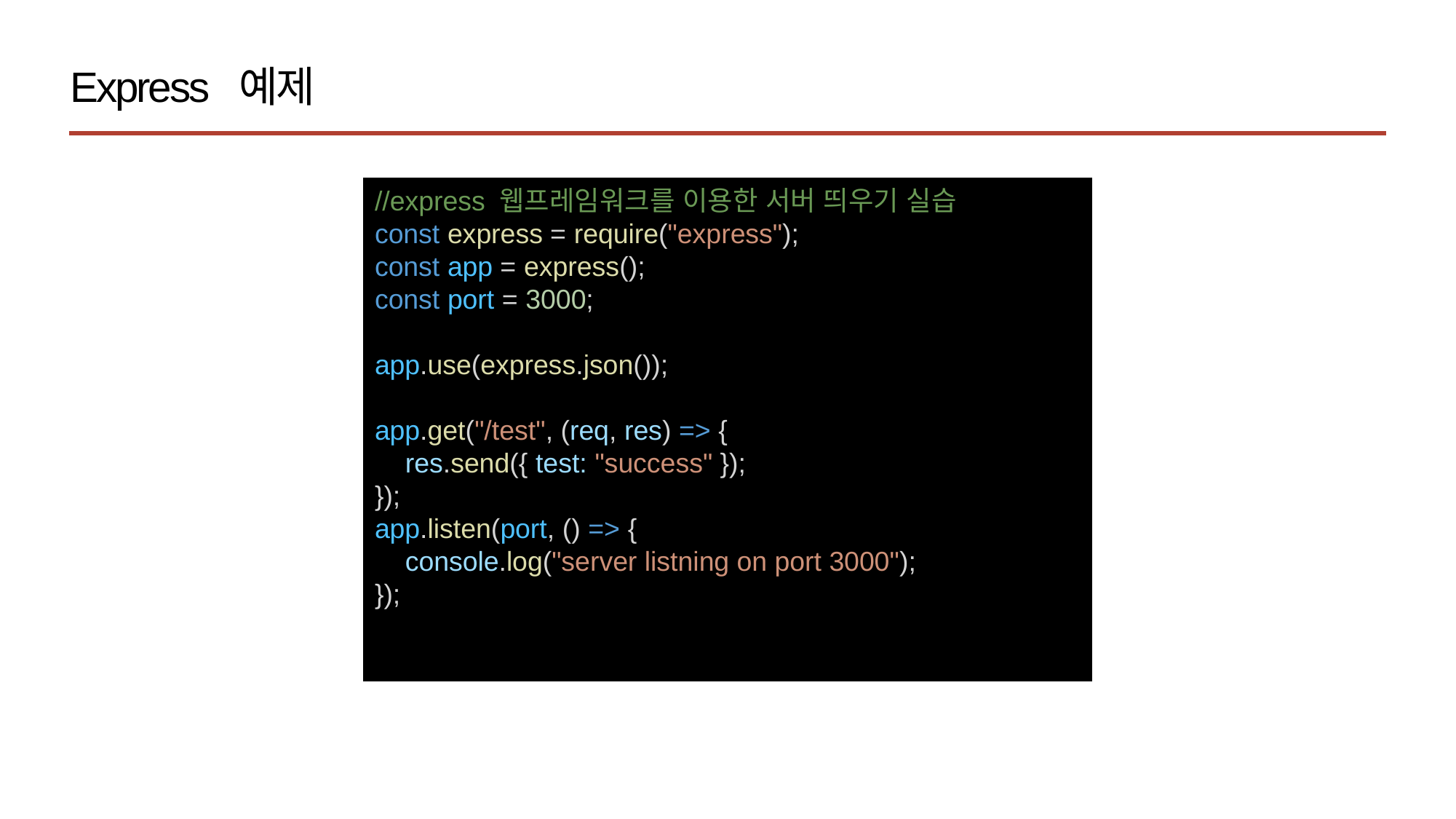

Express  예제
//express 웹프레임워크를 이용한 서버 띄우기 실습
const express = require("express");
const app = express();
const port = 3000;
app.use(express.json());
app.get("/test", (req, res) => {
    res.send({ test: "success" });
});
app.listen(port, () => {
    console.log("server listning on port 3000");
});